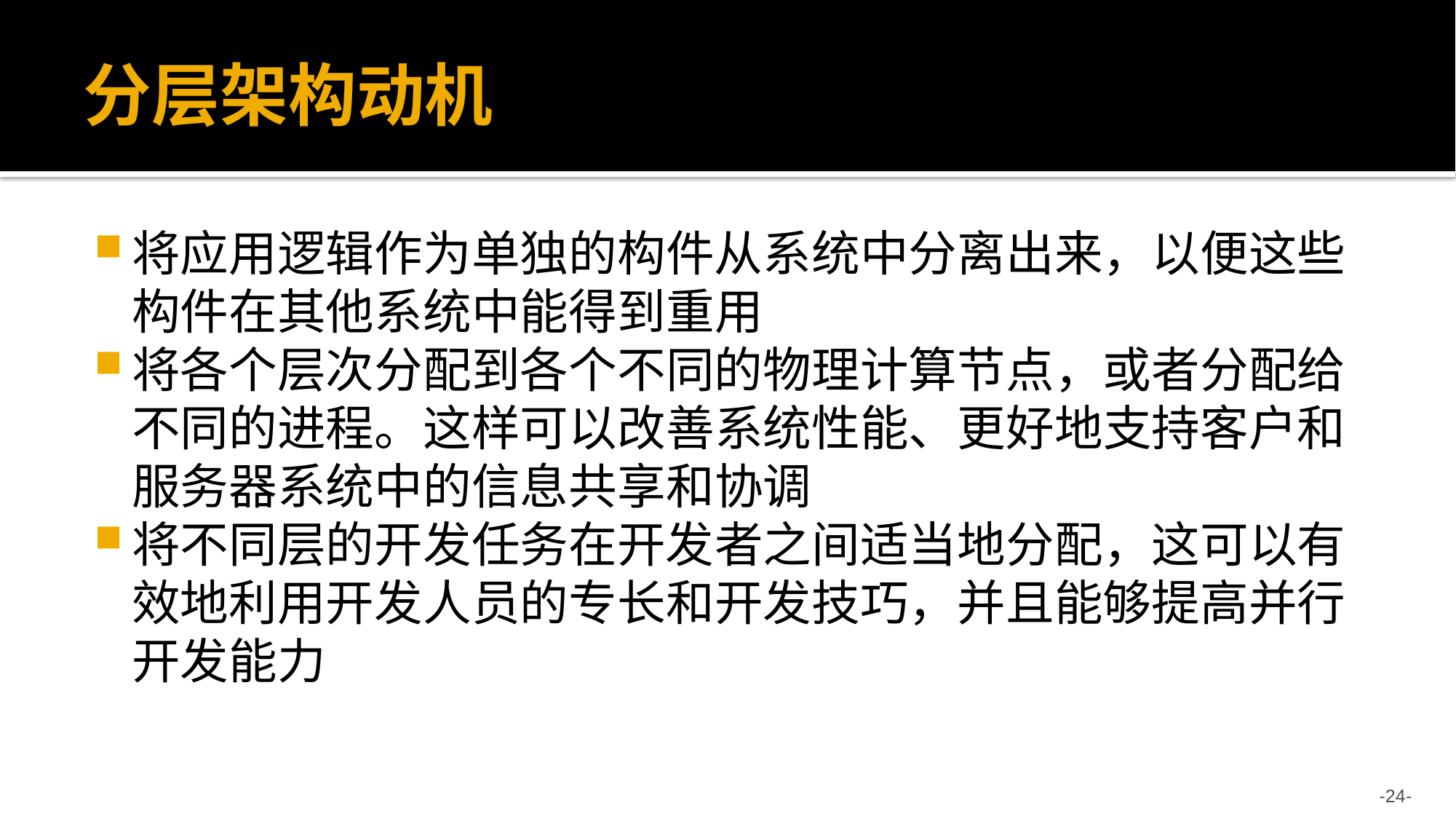

# 分层架构动机
将应用逻辑作为单独的构件从系统中分离出来，以便这些构件在其他系统中能得到重用
将各个层次分配到各个不同的物理计算节点，或者分配给不同的进程。这样可以改善系统性能、更好地支持客户和服务器系统中的信息共享和协调
将不同层的开发任务在开发者之间适当地分配，这可以有效地利用开发人员的专长和开发技巧，并且能够提高并行开发能力
-24-